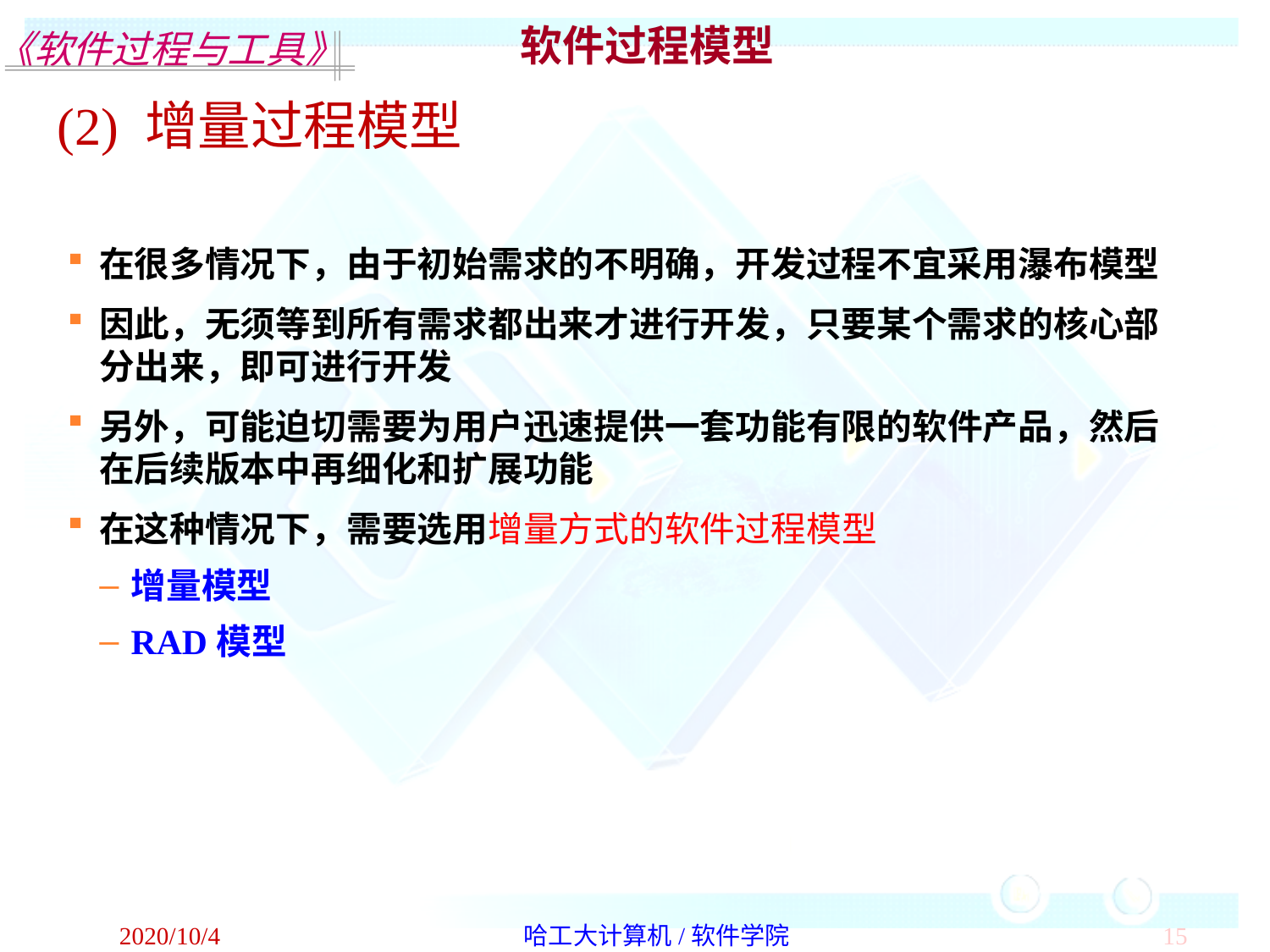

软件过程模型
(2) 增量过程模型
在很多情况下，由于初始需求的不明确，开发过程不宜采用瀑布模型
因此，无须等到所有需求都出来才进行开发，只要某个需求的核心部分出来，即可进行开发
另外，可能迫切需要为用户迅速提供一套功能有限的软件产品，然后在后续版本中再细化和扩展功能
在这种情况下，需要选用增量方式的软件过程模型
增量模型
RAD模型